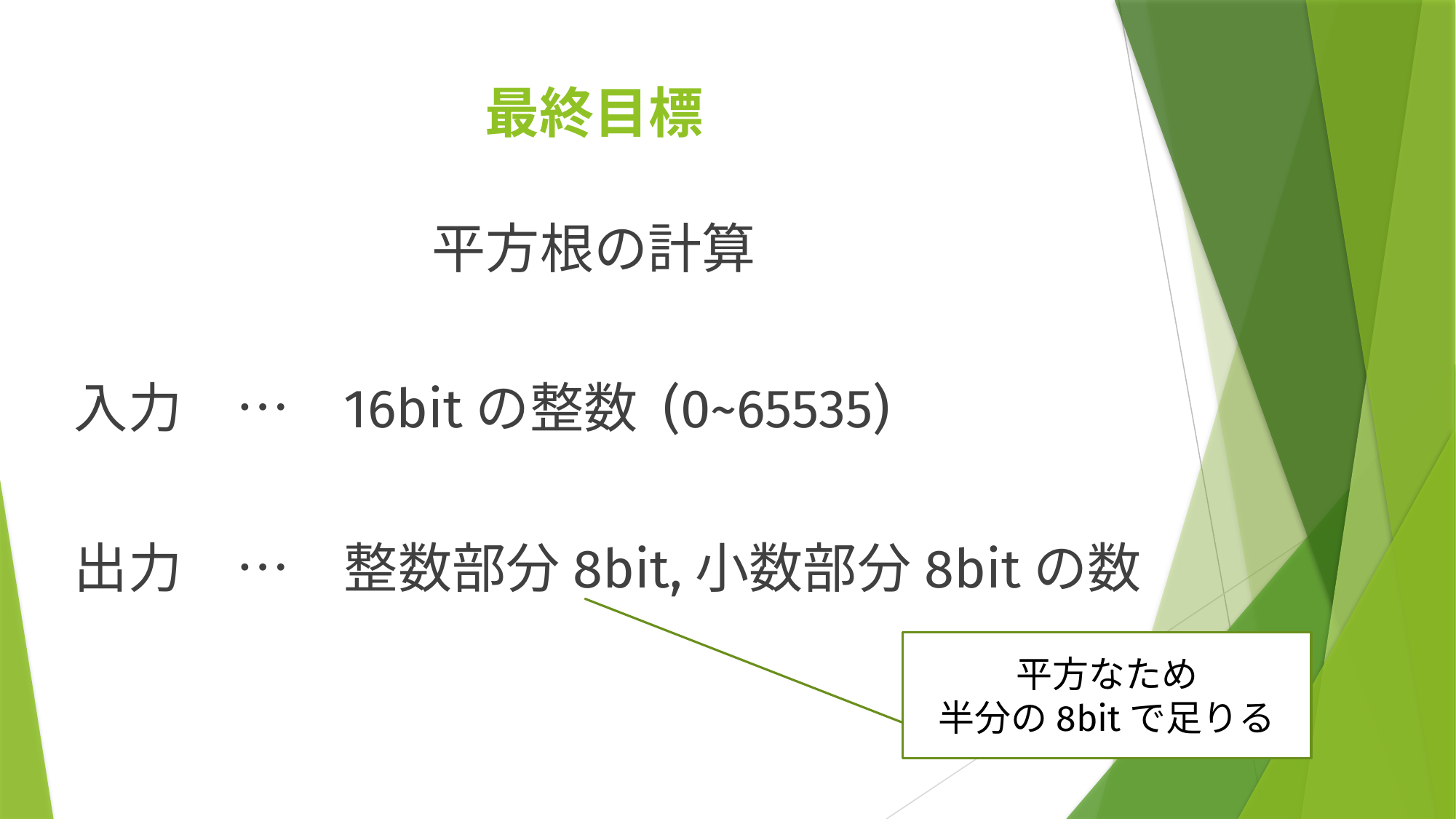

# 最終目標
平方根の計算

　入力	…		16bitの整数 (0~65535)

　出力	…		整数部分8bit,小数部分8bitの数
平方なため
半分の8bitで足りる